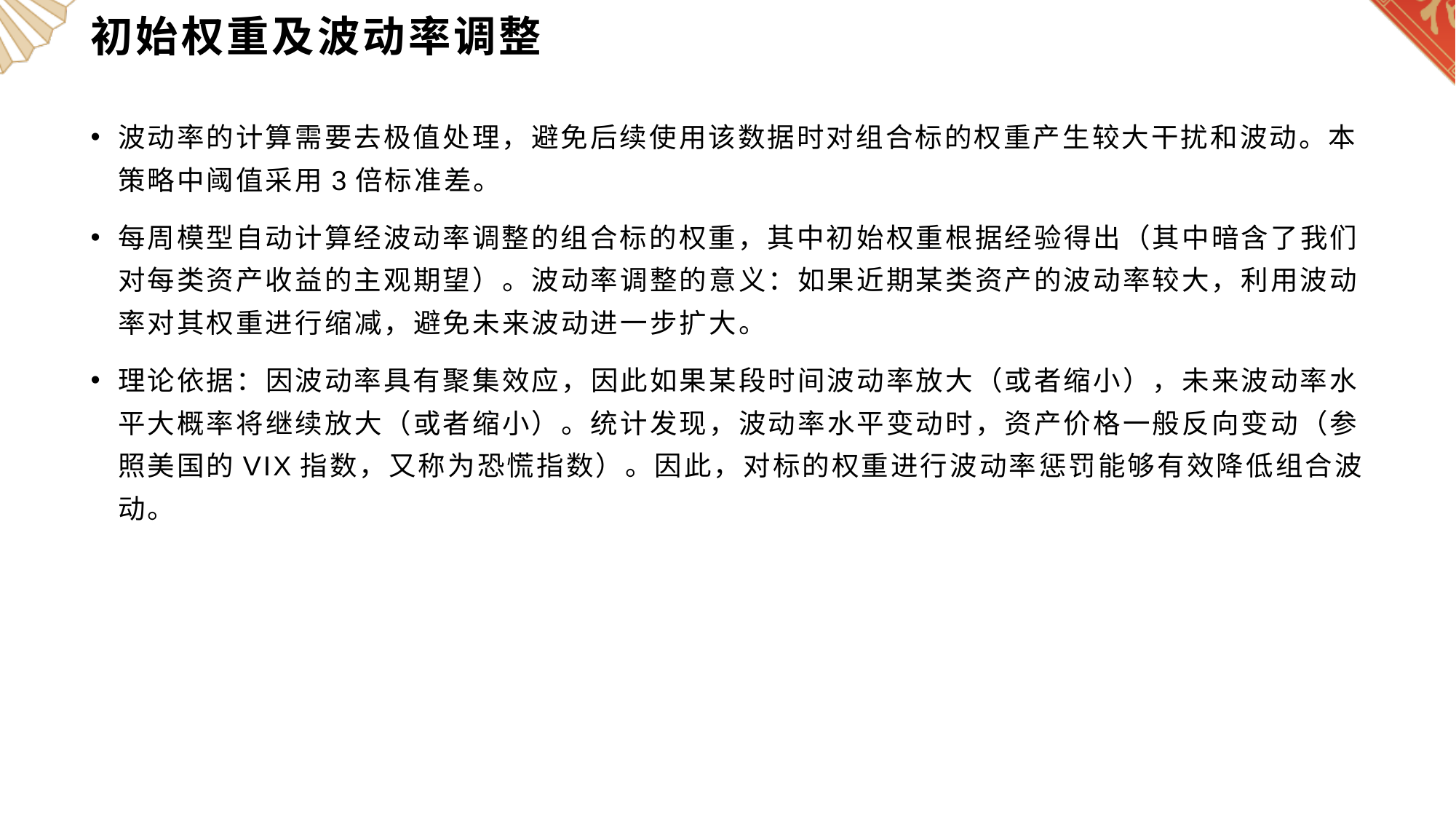

# 初始权重及波动率调整
波动率的计算需要去极值处理，避免后续使用该数据时对组合标的权重产生较大干扰和波动。本策略中阈值采用3倍标准差。
每周模型自动计算经波动率调整的组合标的权重，其中初始权重根据经验得出（其中暗含了我们对每类资产收益的主观期望）。波动率调整的意义：如果近期某类资产的波动率较大，利用波动率对其权重进行缩减，避免未来波动进一步扩大。
理论依据：因波动率具有聚集效应，因此如果某段时间波动率放大（或者缩小），未来波动率水平大概率将继续放大（或者缩小）。统计发现，波动率水平变动时，资产价格一般反向变动（参照美国的VIX指数，又称为恐慌指数）。因此，对标的权重进行波动率惩罚能够有效降低组合波动。